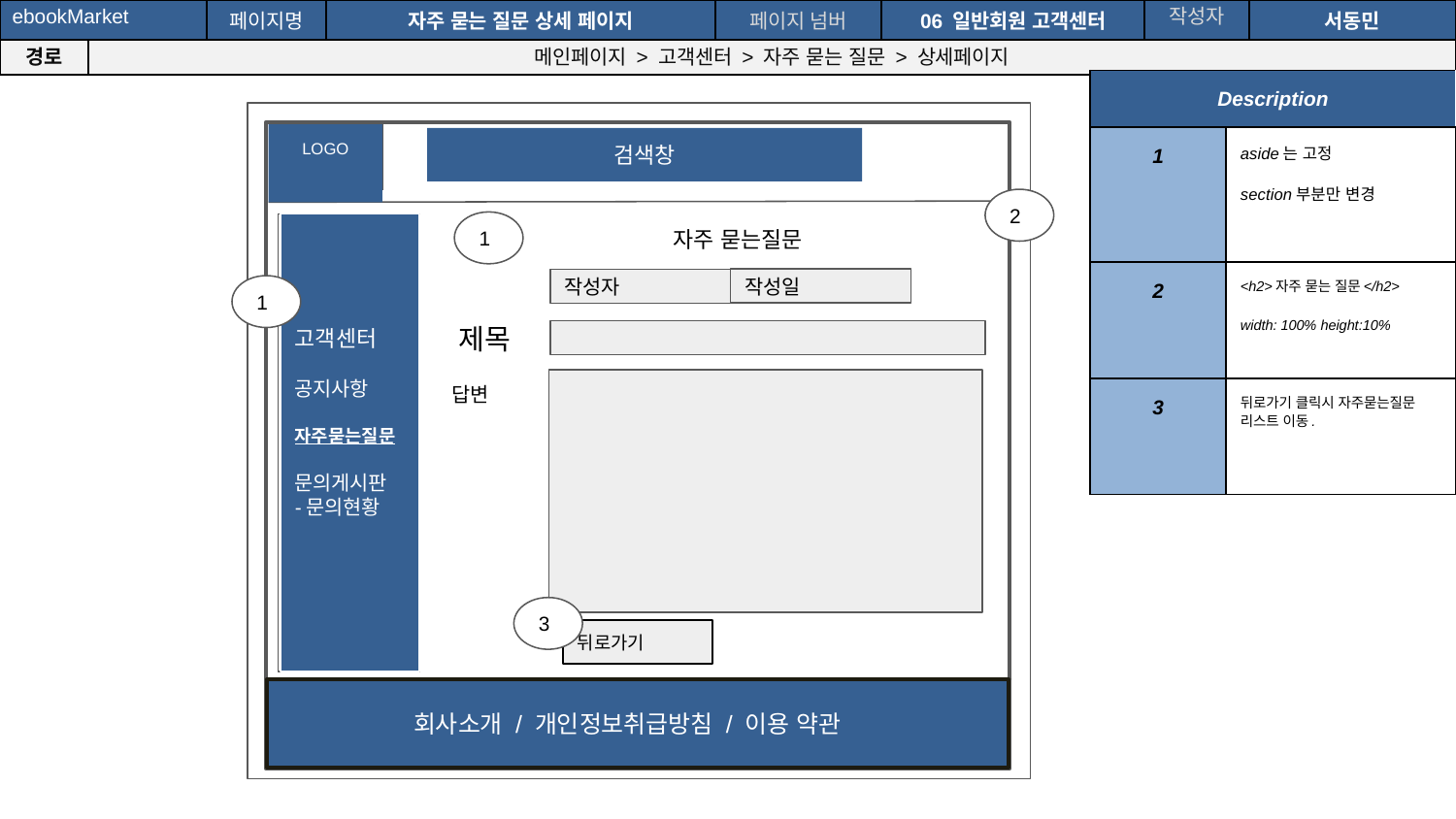

| ebookMarket |  | 페이지명 | 자주 묻는 질문 상세 페이지 | 페이지 넘버 | 06 일반회원 고객센터 | 작성자 | 서동민 |
| --- | --- | --- | --- | --- | --- | --- | --- |
| 경로 | 메인페이지 > 고객센터 > 자주 묻는 질문 > 상세페이지 |  |  |  |  |  |  |
| Description |  |
| --- | --- |
| 1 | aside는 고정 section부분만 변경 |
| 2 | <h2>자주 묻는 질문</h2> width: 100% height:10% |
| 3 | 뒤로가기 클릭시 자주묻는질문 리스트 이동. |

LOGO
검색창

2
1

자주 묻는질문
고객센터

공지사항

자주묻는질문

문의게시판
-문의현황

작성일
작성자
1
제목

답변
3
뒤로가기
회사소개 / 개인정보취급방침 / 이용 약관